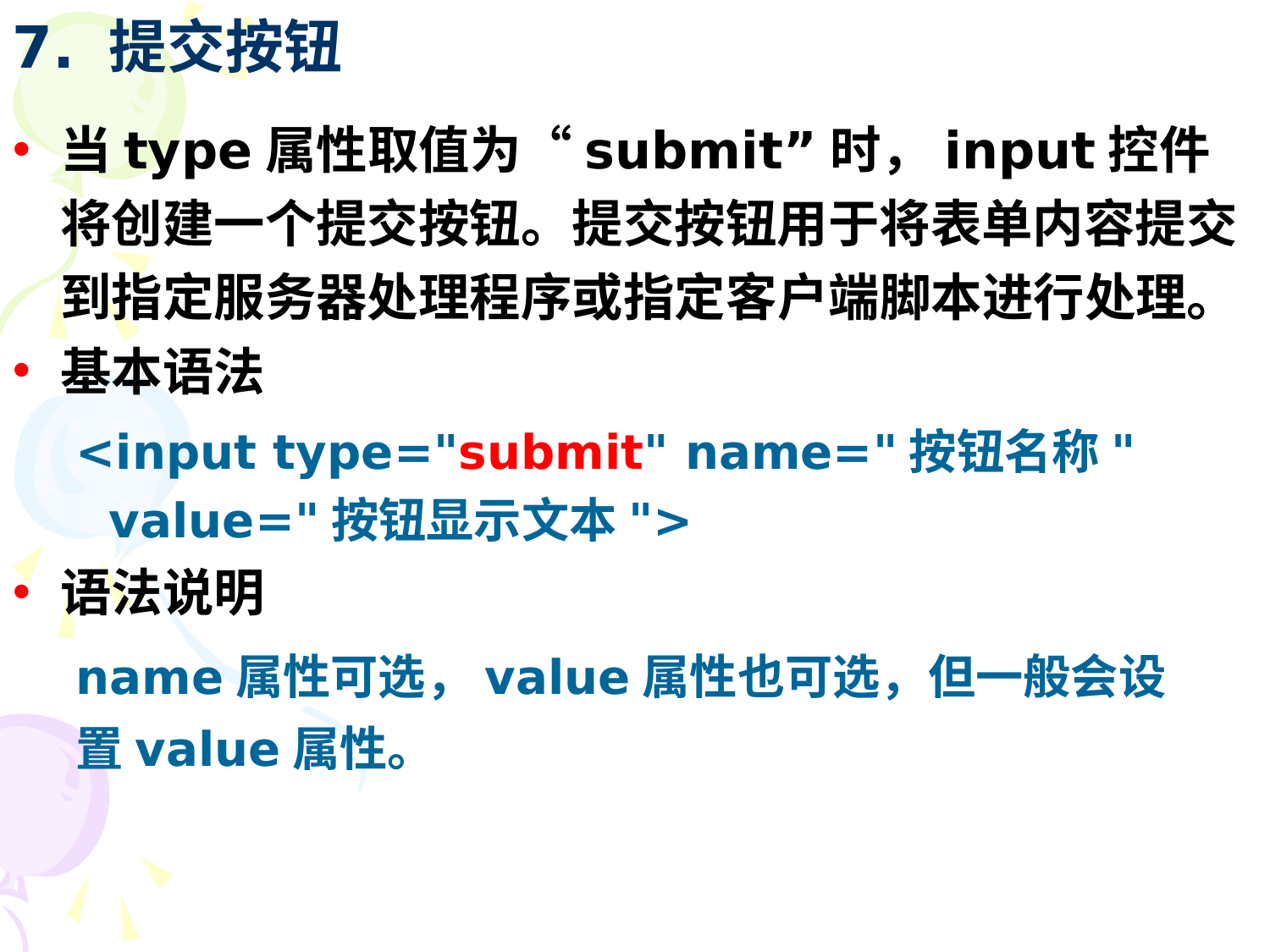

# 7. 提交按钮
当type属性取值为“submit”时，input控件将创建一个提交按钮。提交按钮用于将表单内容提交到指定服务器处理程序或指定客户端脚本进行处理。
基本语法
<input type="submit" name="按钮名称"
  value="按钮显示文本">
语法说明
name属性可选，value属性也可选，但一般会设
置value属性。